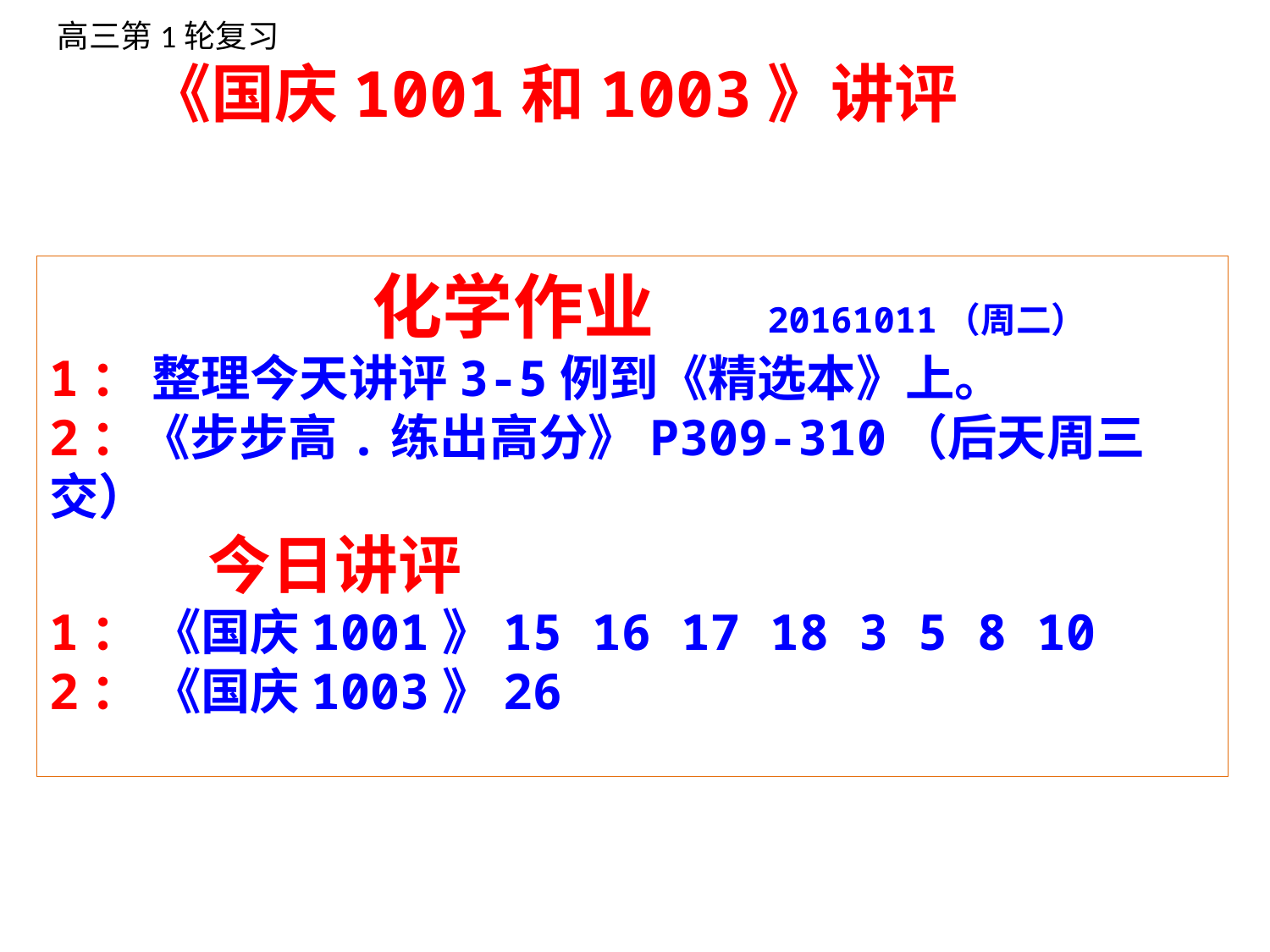

高三第1轮复习
       《国庆1001和1003》讲评
                   化学作业      20161011（周二）
1： 整理今天讲评3-5例到《精选本》上。
2：《步步高.练出高分》P309-310（后天周三交）
             今日讲评
1： 《国庆1001》15 16 17 18 3 5 8 10
2： 《国庆1003》26